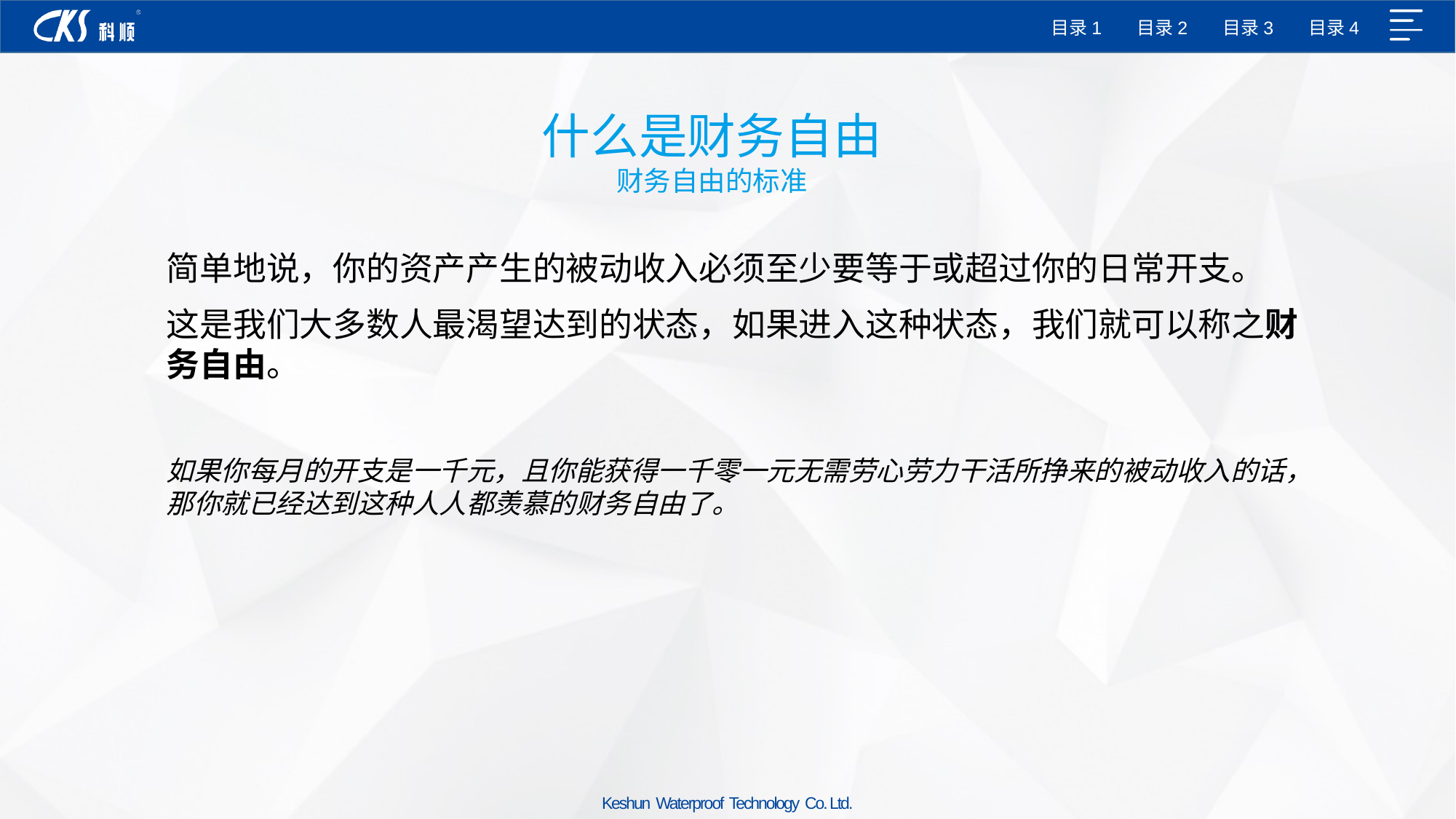

什么是财务自由
财务自由的标准
简单地说，你的资产产生的被动收入必须至少要等于或超过你的日常开支。
这是我们大多数人最渴望达到的状态，如果进入这种状态，我们就可以称之财务自由。

如果你每月的开支是一千元，且你能获得一千零一元无需劳心劳力干活所挣来的被动收入的话，那你就已经达到这种人人都羡慕的财务自由了。